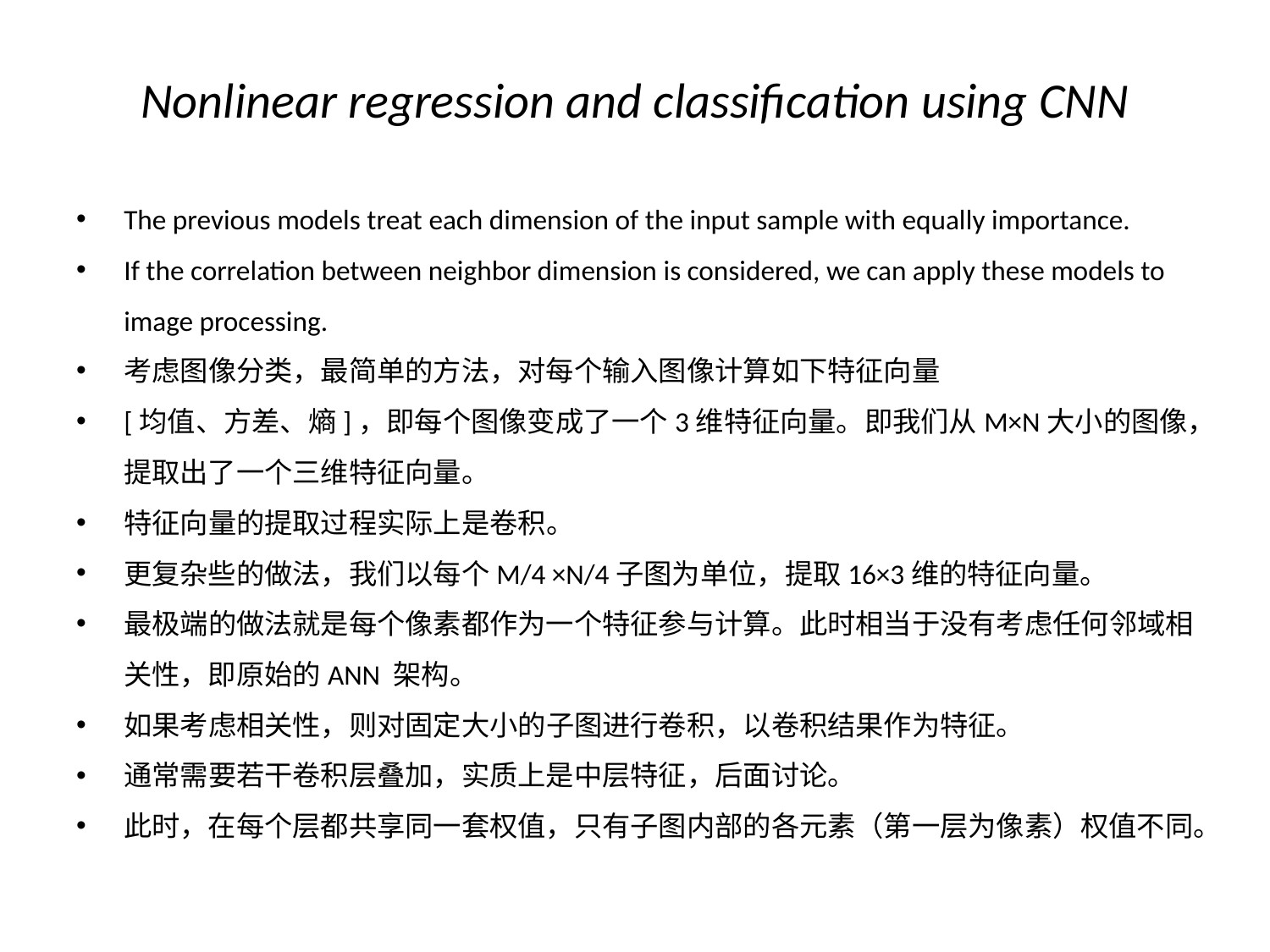

# Nonlinear regression and classification using CNN
The previous models treat each dimension of the input sample with equally importance.
If the correlation between neighbor dimension is considered, we can apply these models to image processing.
考虑图像分类，最简单的方法，对每个输入图像计算如下特征向量
[均值、方差、熵]，即每个图像变成了一个3维特征向量。即我们从M×N大小的图像，提取出了一个三维特征向量。
特征向量的提取过程实际上是卷积。
更复杂些的做法，我们以每个M/4 ×N/4子图为单位，提取16×3维的特征向量。
最极端的做法就是每个像素都作为一个特征参与计算。此时相当于没有考虑任何邻域相关性，即原始的ANN 架构。
如果考虑相关性，则对固定大小的子图进行卷积，以卷积结果作为特征。
通常需要若干卷积层叠加，实质上是中层特征，后面讨论。
此时，在每个层都共享同一套权值，只有子图内部的各元素（第一层为像素）权值不同。